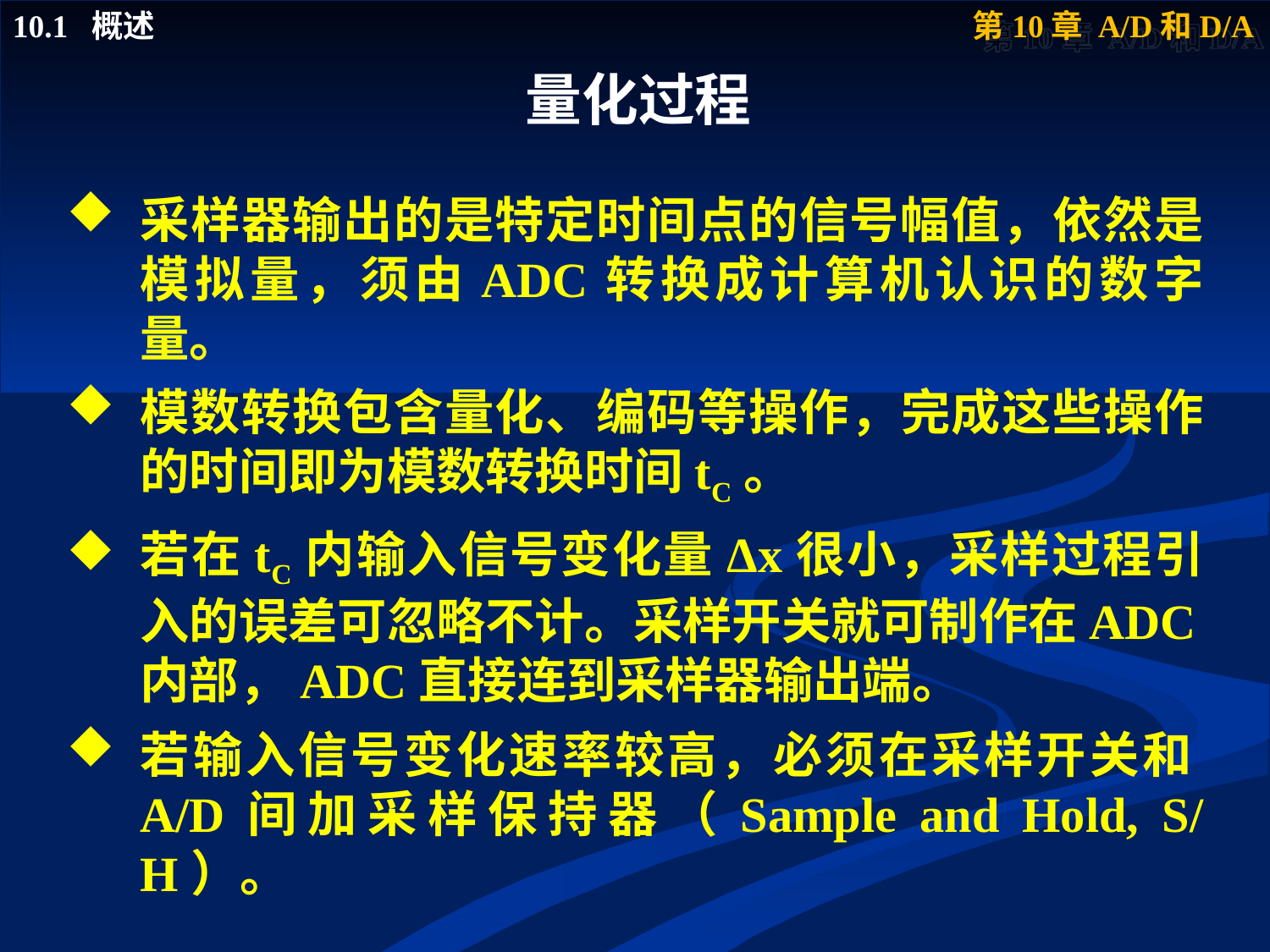

# 量化过程
采样器输出的是特定时间点的信号幅值，依然是模拟量，须由ADC转换成计算机认识的数字量。
模数转换包含量化、编码等操作，完成这些操作的时间即为模数转换时间tC。
若在tC内输入信号变化量Δx很小，采样过程引入的误差可忽略不计。采样开关就可制作在ADC内部，ADC直接连到采样器输出端。
若输入信号变化速率较高，必须在采样开关和A/D间加采样保持器（Sample and Hold, S/H）。